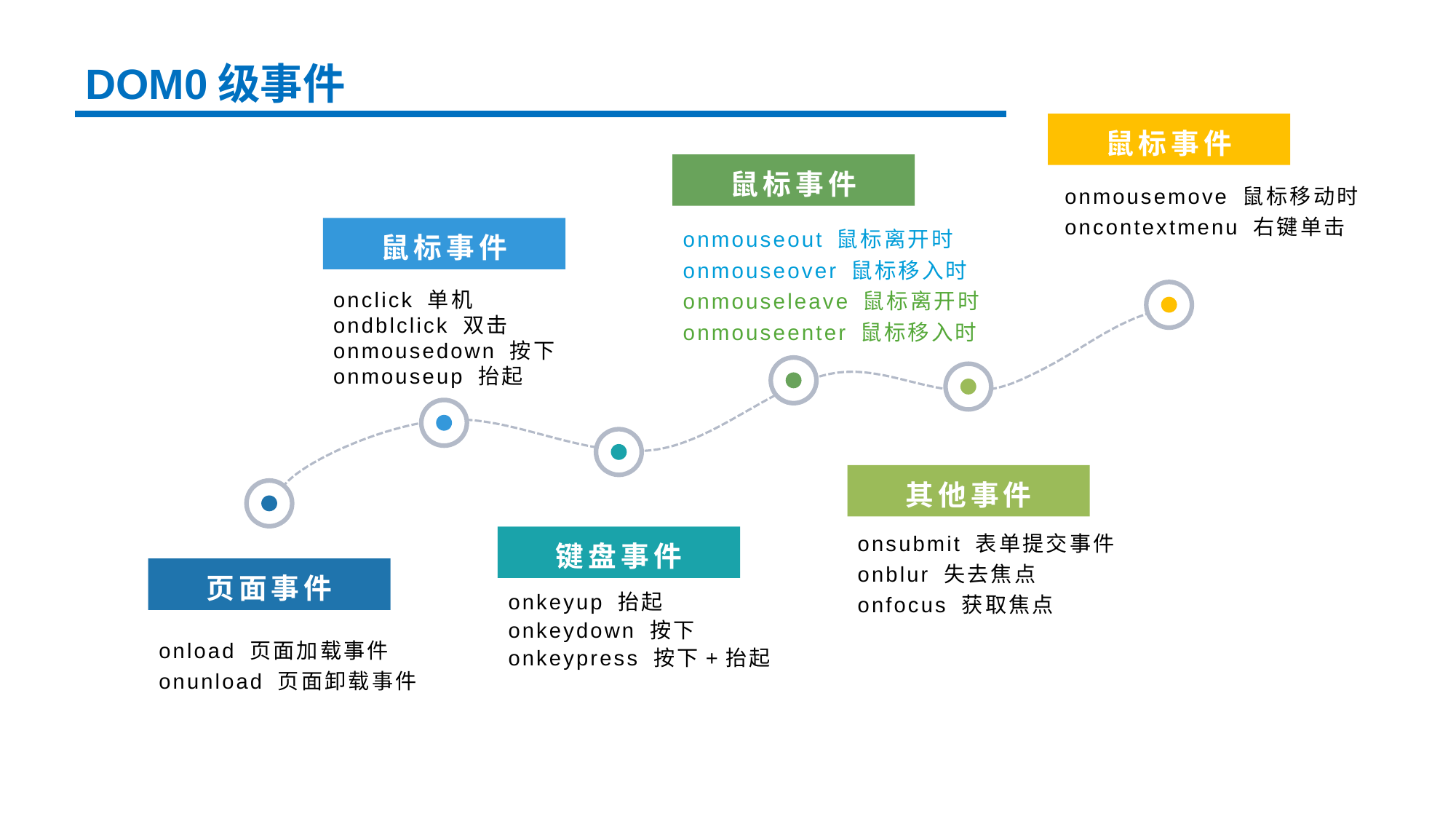

DOM0级事件

鼠标事件

鼠标事件
onmousemove 鼠标移动时
oncontextmenu 右键单击
onmouseout 鼠标离开时
onmouseover 鼠标移入时
onmouseleave 鼠标离开时
onmouseenter 鼠标移入时

鼠标事件

onclick 单机
ondblclick 双击
onmousedown 按下
onmouseup 抬起

其他事件

onsubmit 表单提交事件
onblur 失去焦点
onfocus 获取焦点

键盘事件

页面事件
onkeyup 抬起
onkeydown 按下
onkeypress 按下+抬起
onload 页面加载事件
onunload 页面卸载事件